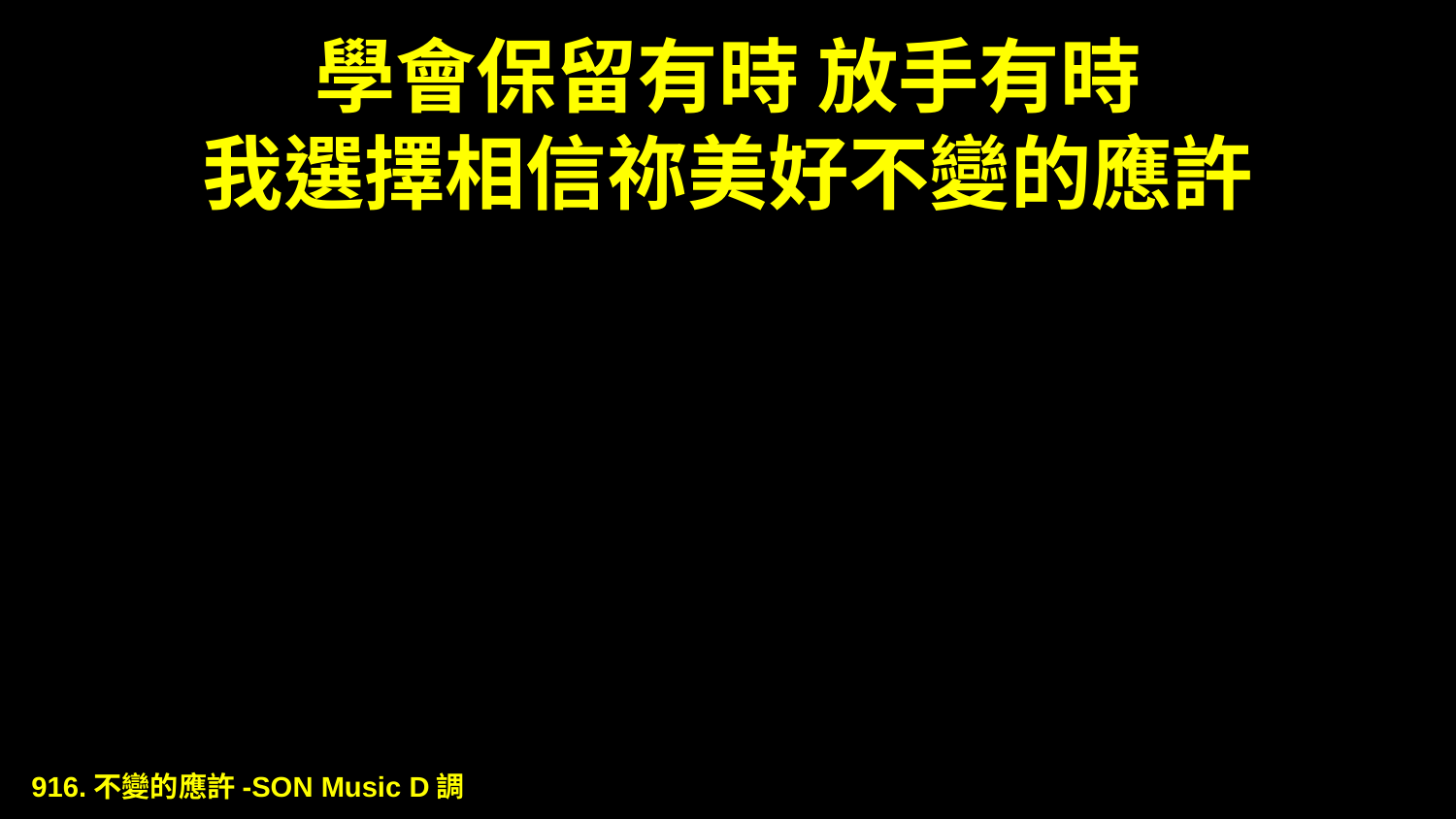

# 學會保留有時 放手有時 我選擇相信祢美好不變的應許
916.不變的應許-SON Music D調